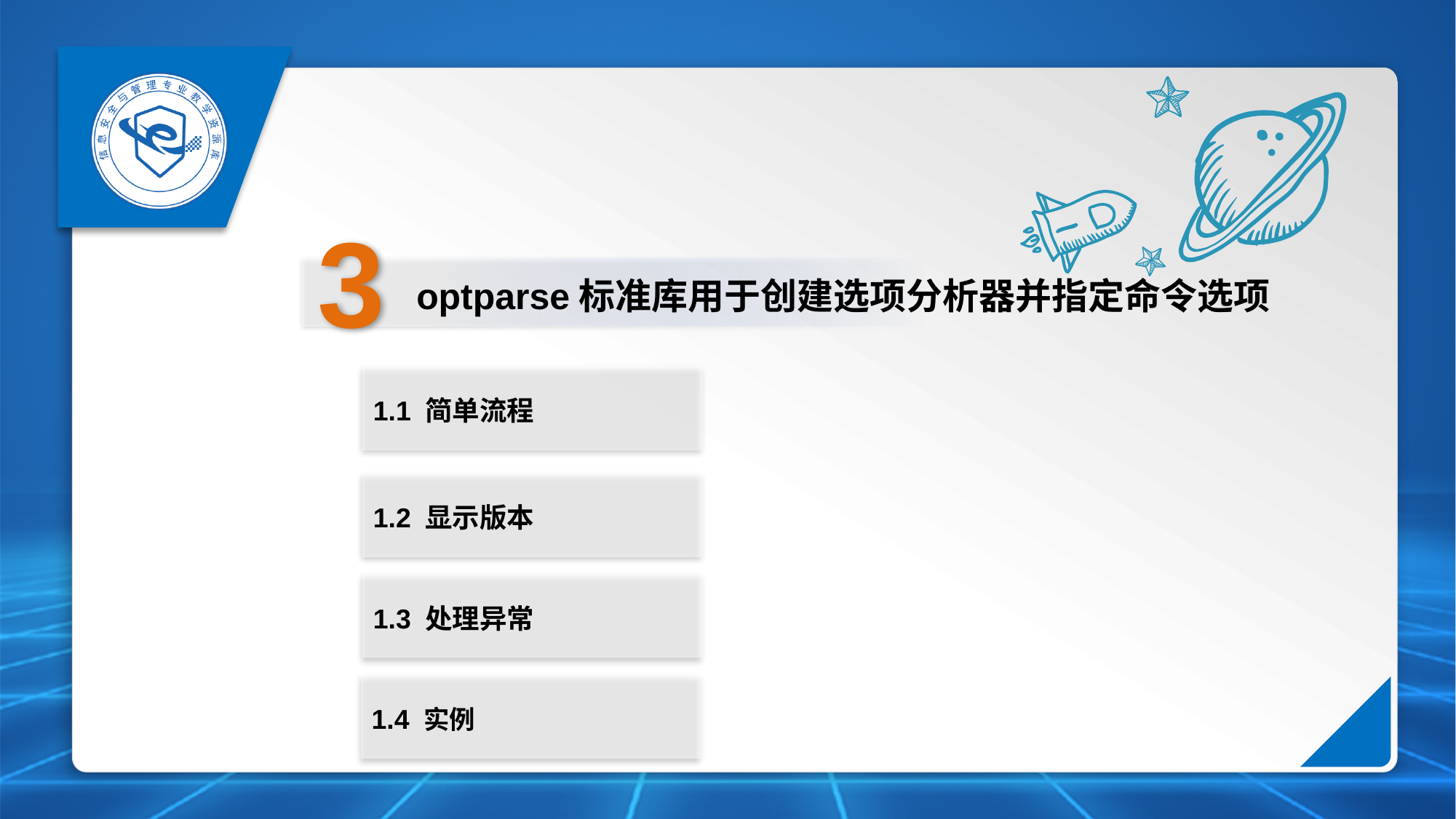

3

optparse标准库用于创建选项分析器并指定命令选项

1.1 简单流程

1.2 显示版本

1.3 处理异常

1.4 实例